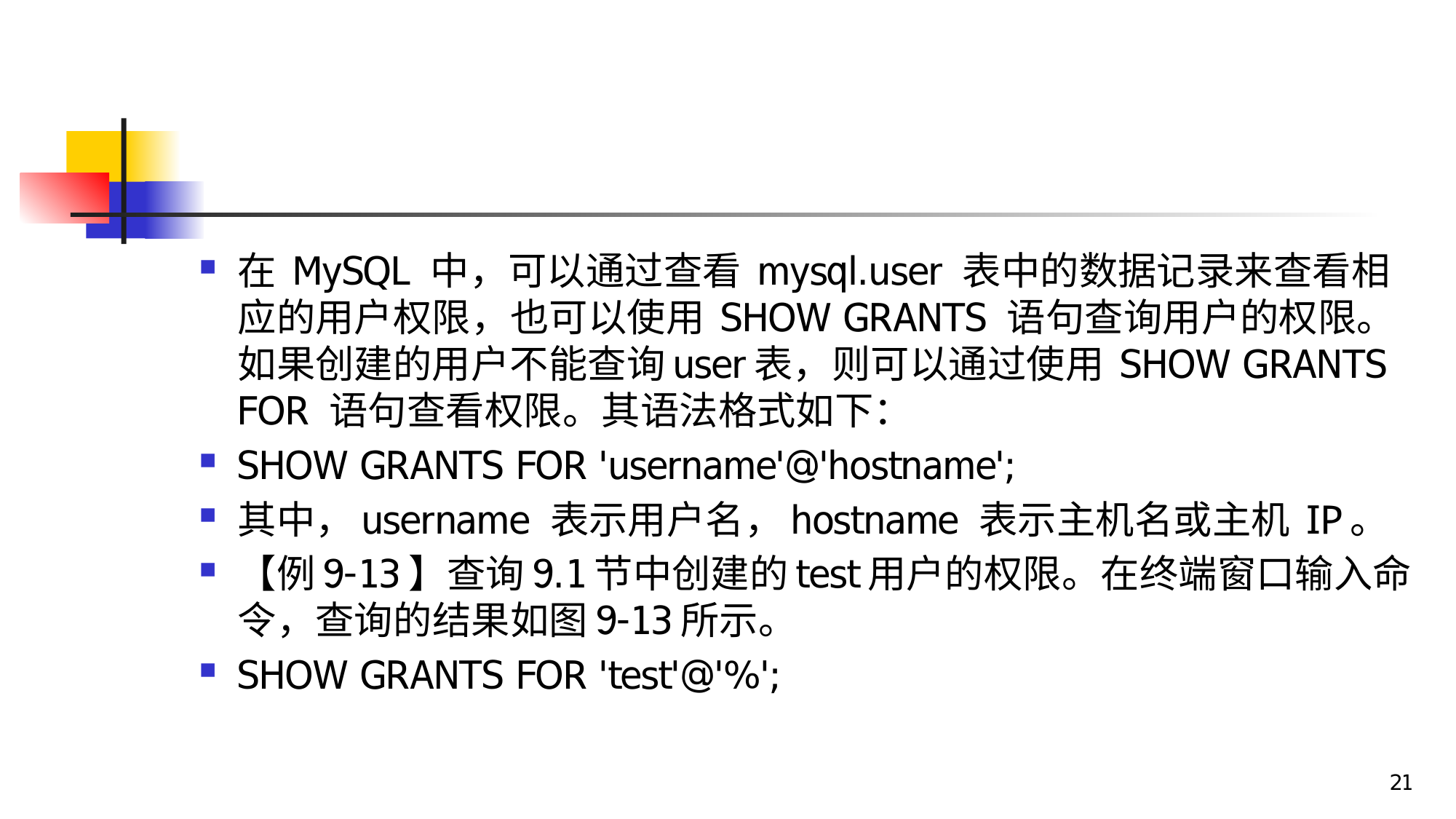

#
在 MySQL 中，可以通过查看 mysql.user 表中的数据记录来查看相应的用户权限，也可以使用 SHOW GRANTS 语句查询用户的权限。如果创建的用户不能查询user表，则可以通过使用 SHOW GRANTS FOR 语句查看权限。其语法格式如下：
SHOW GRANTS FOR 'username'@'hostname';
其中，username 表示用户名，hostname 表示主机名或主机 IP。
【例9-13】查询9.1节中创建的test用户的权限。在终端窗口输入命令，查询的结果如图9-13所示。
SHOW GRANTS FOR 'test'@'%';

21